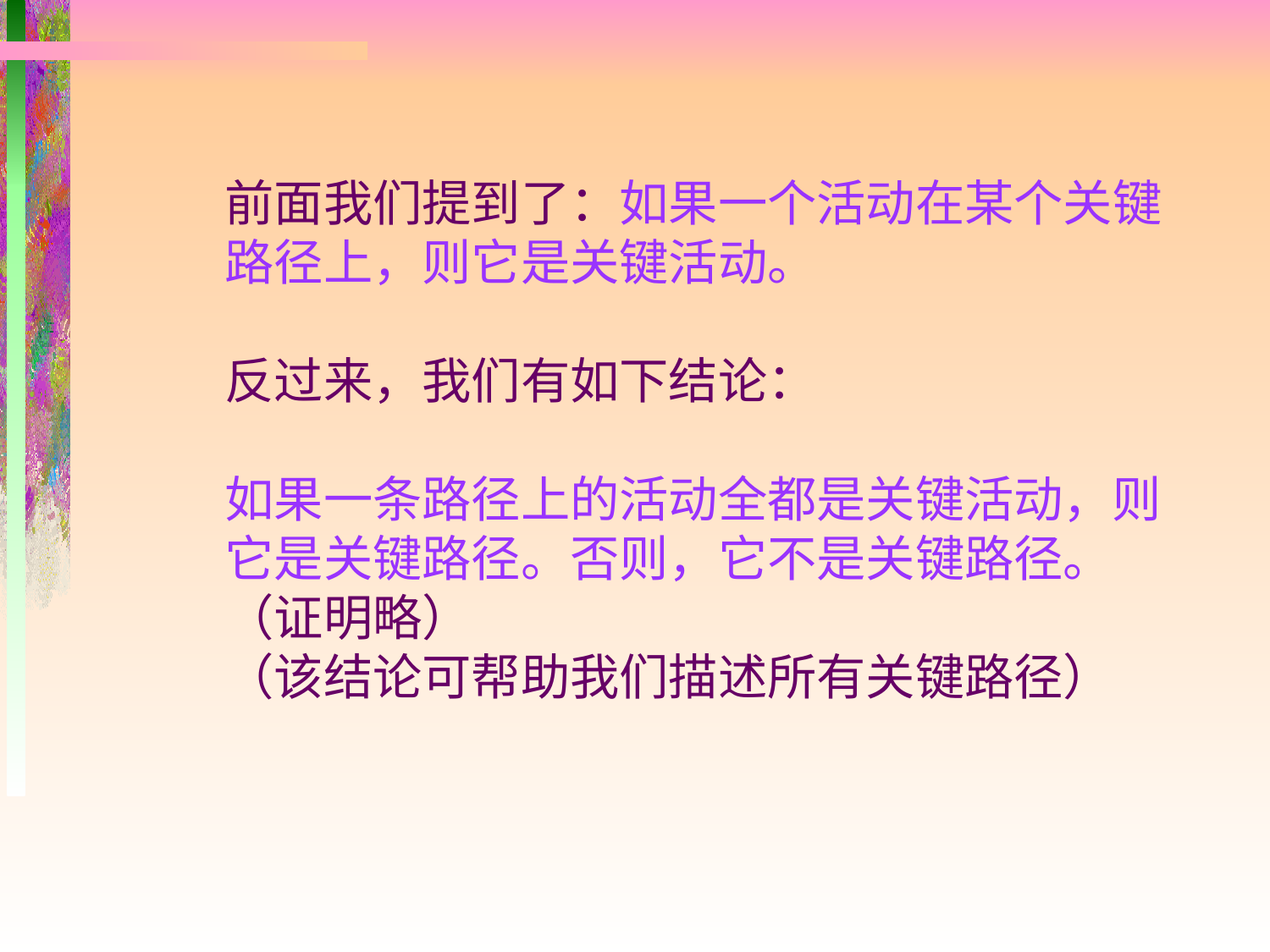

前面我们提到了：如果一个活动在某个关键路径上，则它是关键活动。

反过来，我们有如下结论：

如果一条路径上的活动全都是关键活动，则它是关键路径。否则，它不是关键路径。（证明略）
（该结论可帮助我们描述所有关键路径）